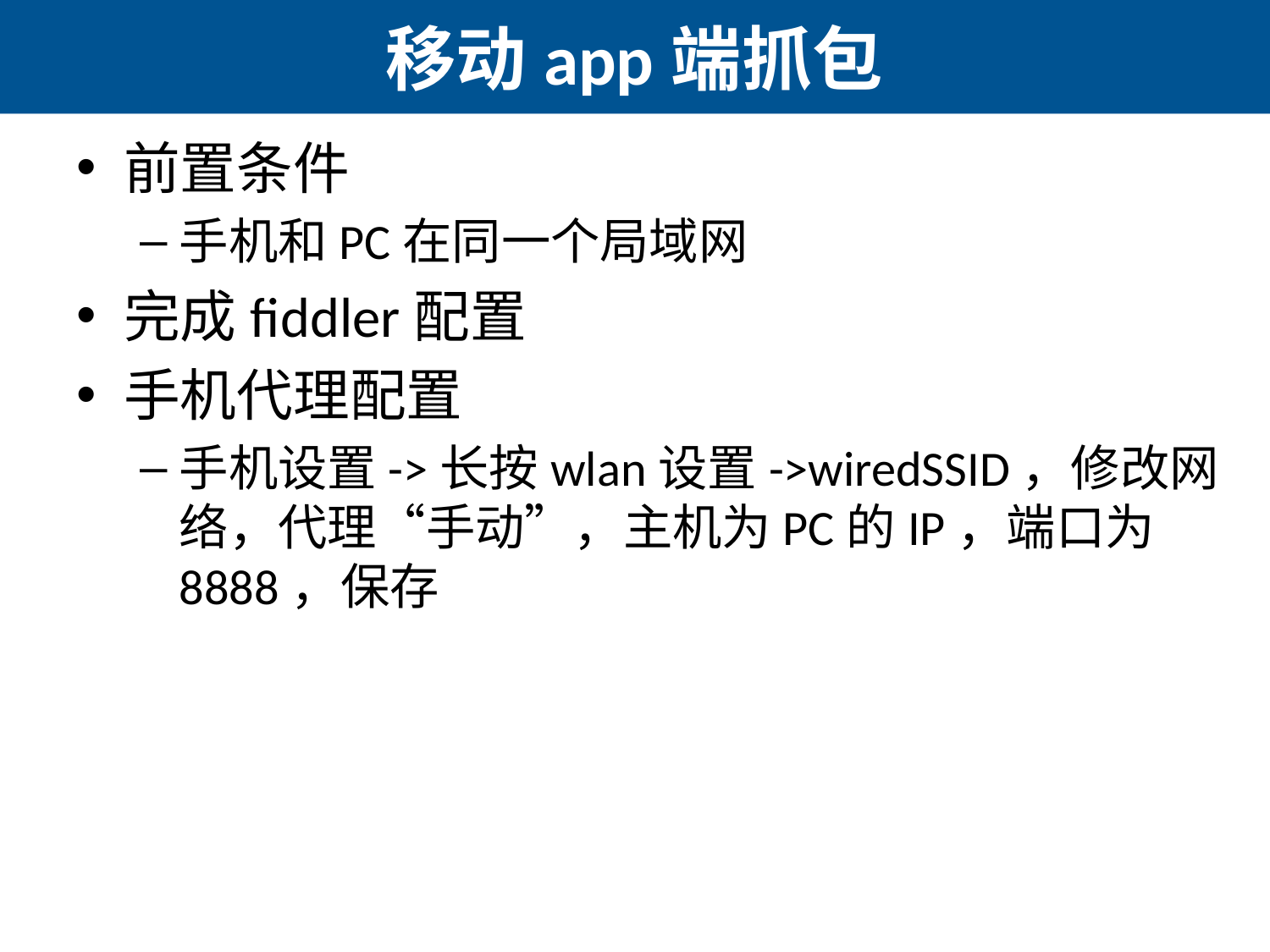

# 移动app端抓包
前置条件
手机和PC在同一个局域网
完成fiddler配置
手机代理配置
手机设置->长按wlan设置->wiredSSID，修改网络，代理“手动”，主机为PC的IP，端口为8888，保存